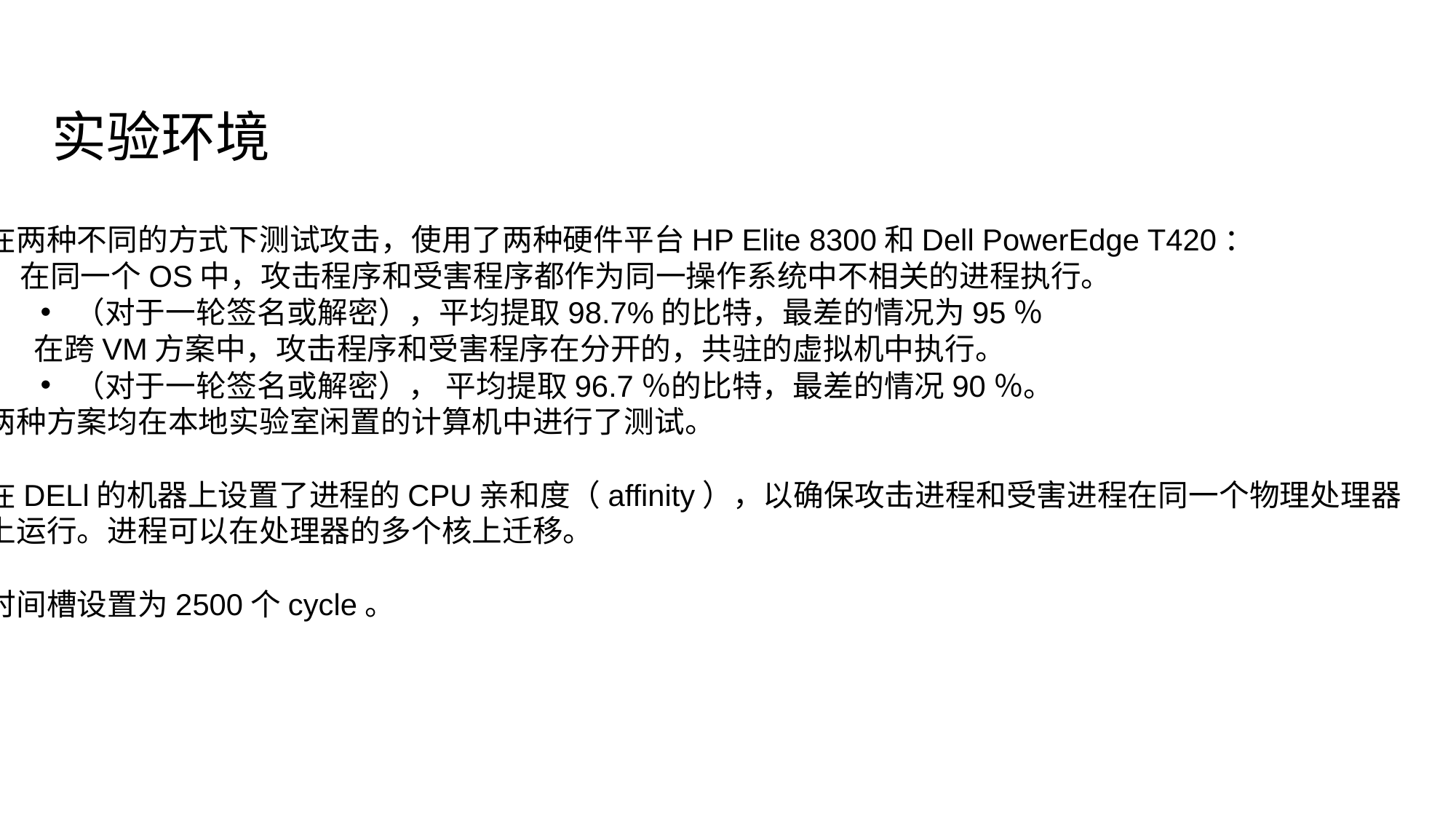

实验环境
在两种不同的方式下测试攻击，使用了两种硬件平台HP Elite 8300和Dell PowerEdge T420：
在同一个OS中，攻击程序和受害程序都作为同一操作系统中不相关的进程执行。
（对于一轮签名或解密），平均提取98.7%的比特，最差的情况为95％
 在跨VM方案中，攻击程序和受害程序在分开的，共驻的虚拟机中执行。
（对于一轮签名或解密）， 平均提取96.7％的比特，最差的情况90％。
两种方案均在本地实验室闲置的计算机中进行了测试。

在DELl的机器上设置了进程的CPU亲和度（affinity），以确保攻击进程和受害进程在同一个物理处理器
上运行。进程可以在处理器的多个核上迁移。

时间槽设置为2500个cycle。